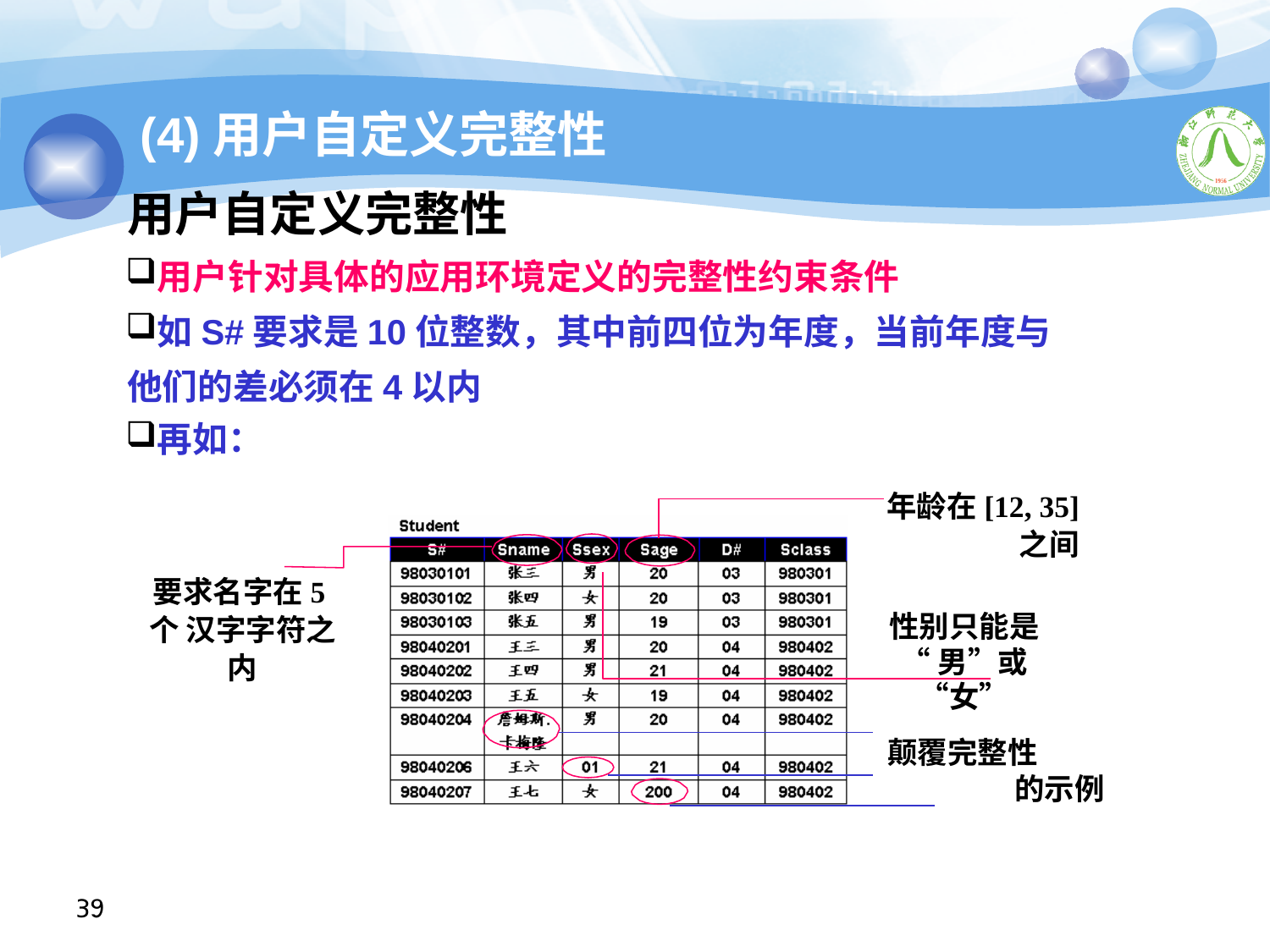

(4)用户自定义完整性
用户自定义完整性
用户针对具体的应用环境定义的完整性约束条件
如S#要求是10位整数，其中前四位为年度，当前年度与他们的差必须在4以内
再如：

年龄在[12, 35]
之间

要求名字在5个 汉字字符之内

性别只能是
“男”或“女”

颠覆完整性
	的示例

39